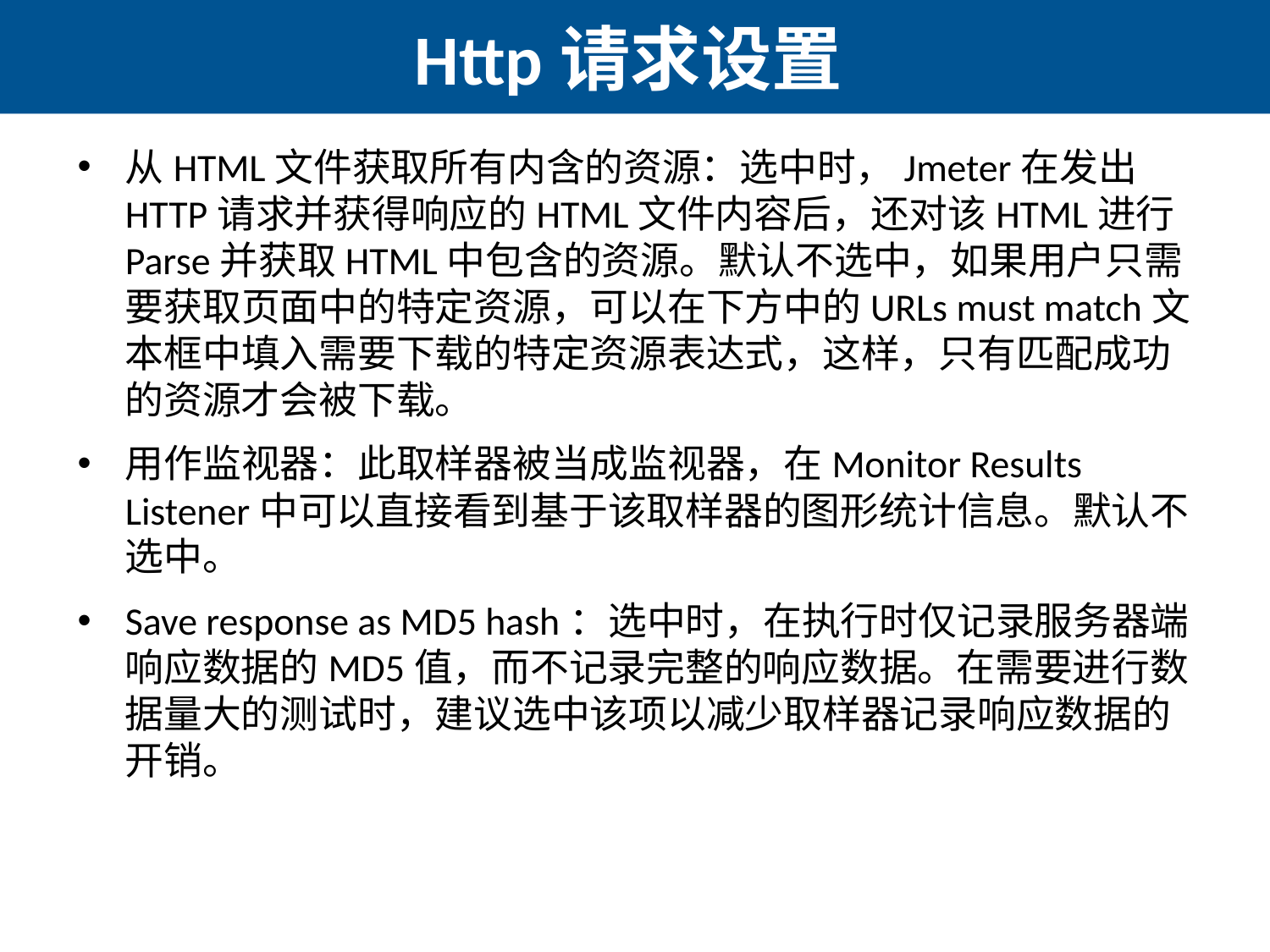

# Http请求设置
从HTML文件获取所有内含的资源：选中时，Jmeter在发出HTTP请求并获得响应的HTML文件内容后，还对该HTML进行Parse并获取HTML中包含的资源。默认不选中，如果用户只需要获取页面中的特定资源，可以在下方中的URLs must match文本框中填入需要下载的特定资源表达式，这样，只有匹配成功的资源才会被下载。
用作监视器：此取样器被当成监视器，在Monitor Results Listener中可以直接看到基于该取样器的图形统计信息。默认不选中。
Save response as MD5 hash：选中时，在执行时仅记录服务器端响应数据的MD5值，而不记录完整的响应数据。在需要进行数据量大的测试时，建议选中该项以减少取样器记录响应数据的开销。